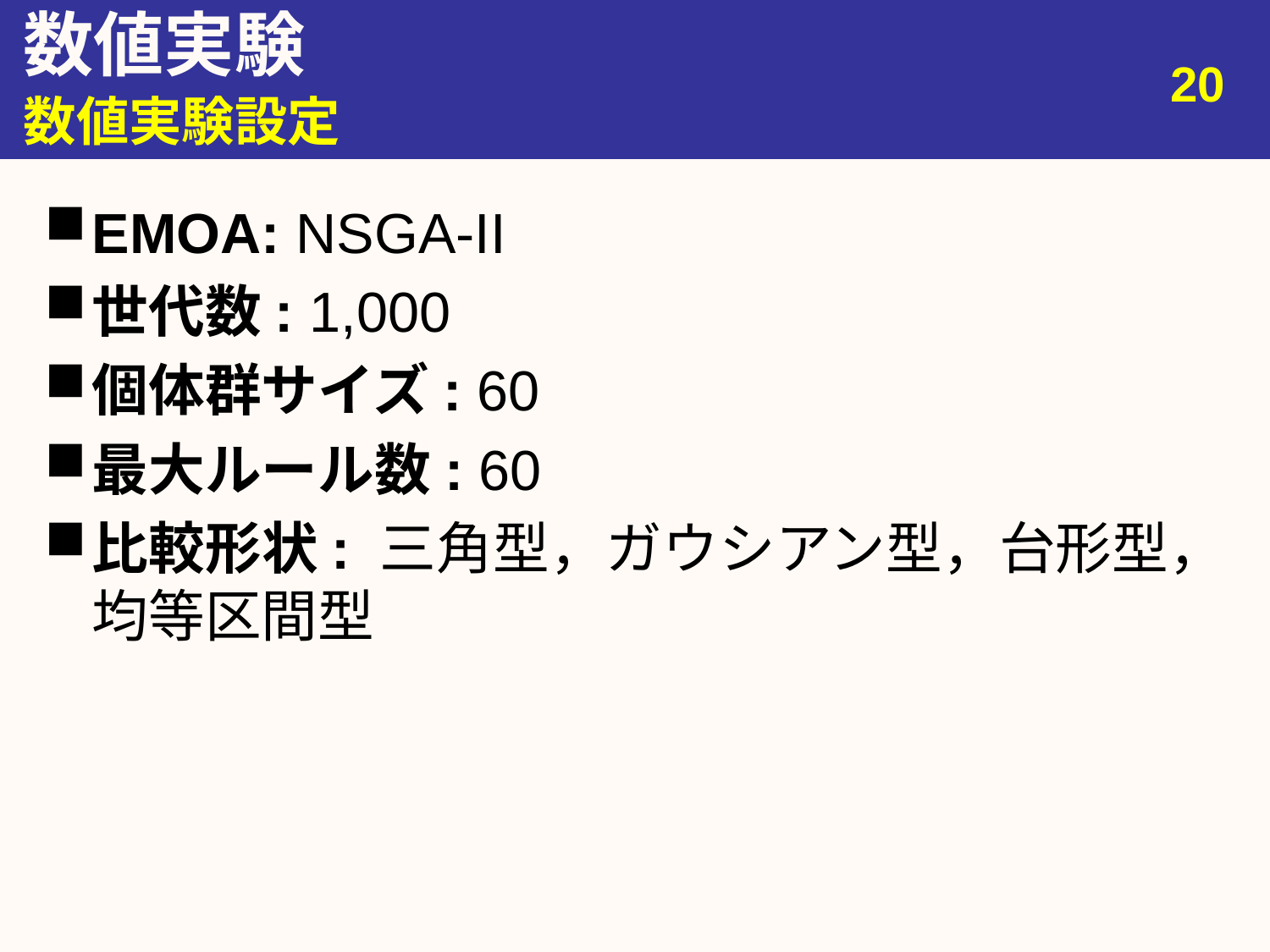

# 数値実験
20
数値実験設定
EMOA: NSGA-II
世代数: 1,000
個体群サイズ: 60
最大ルール数: 60
比較形状: 三角型，ガウシアン型，台形型，均等区間型